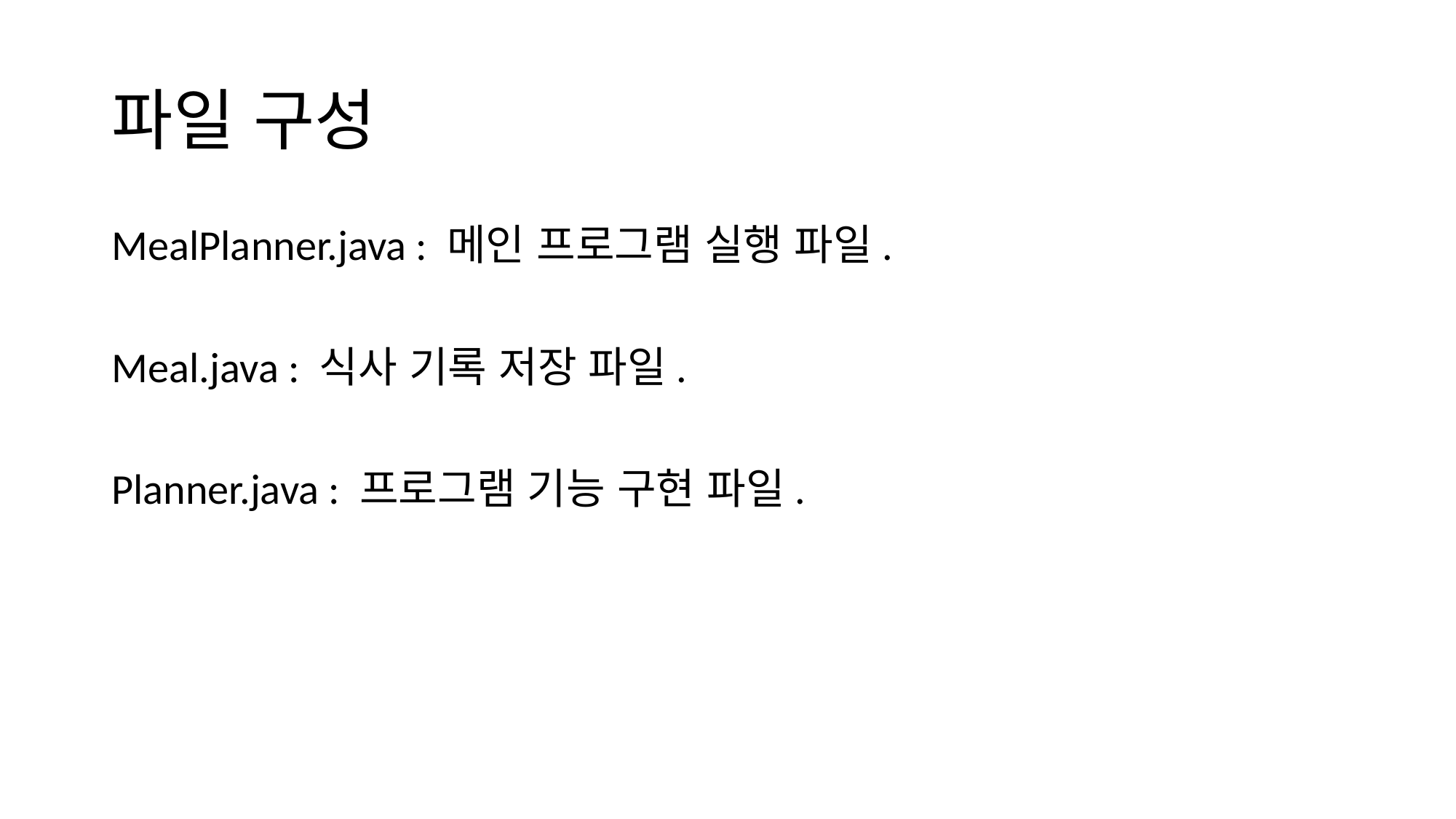

# 파일 구성
MealPlanner.java : 메인 프로그램 실행 파일.

Meal.java : 식사 기록 저장 파일.

Planner.java : 프로그램 기능 구현 파일.